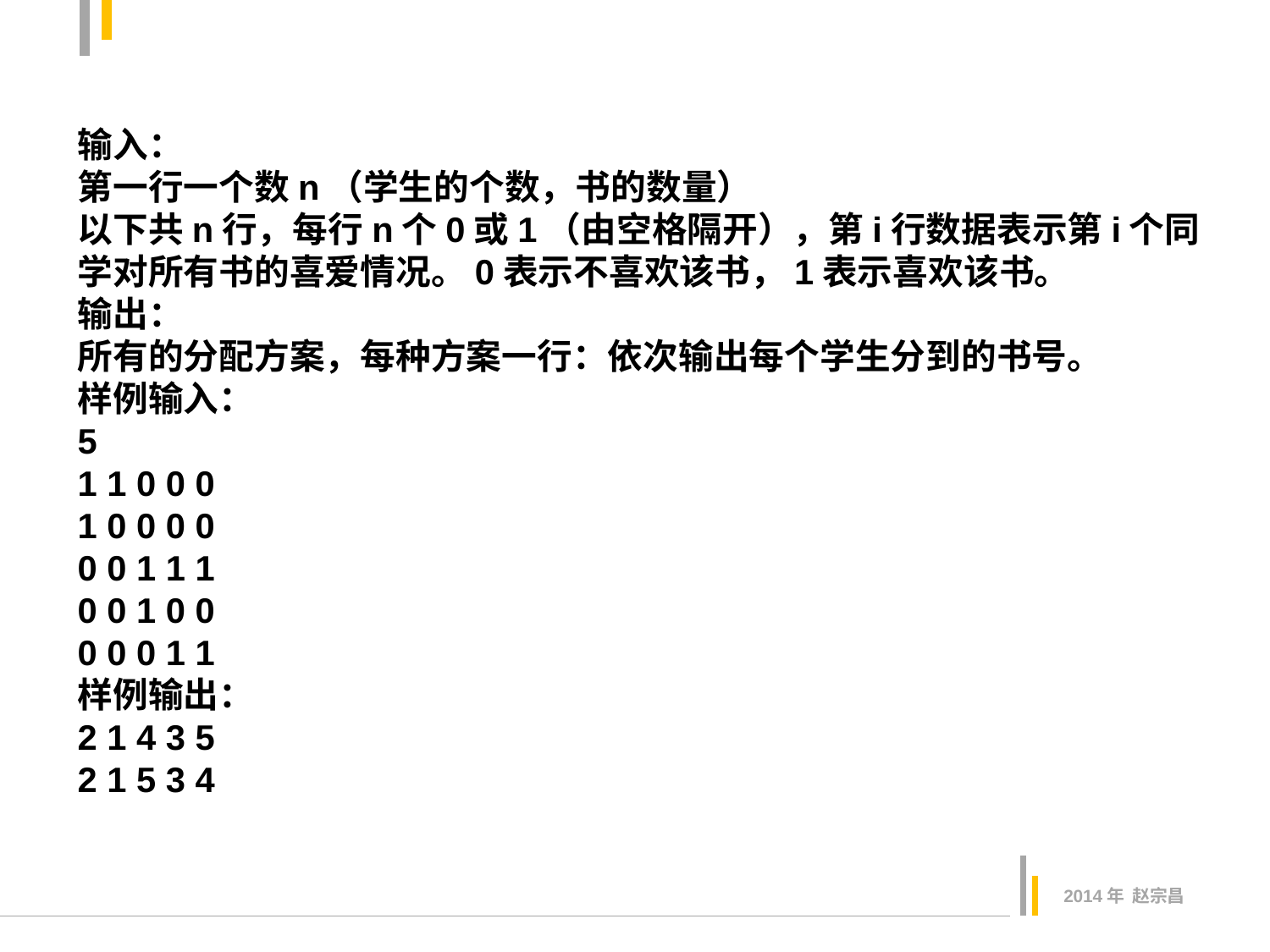

输入：
第一行一个数n（学生的个数，书的数量）
以下共n行，每行n个0或1（由空格隔开），第i行数据表示第i个同学对所有书的喜爱情况。0表示不喜欢该书，1表示喜欢该书。
输出：
所有的分配方案，每种方案一行：依次输出每个学生分到的书号。
样例输入：
5
1 1 0 0 0
1 0 0 0 0
0 0 1 1 1
0 0 1 0 0
0 0 0 1 1
样例输出：
2 1 4 3 5
2 1 5 3 4